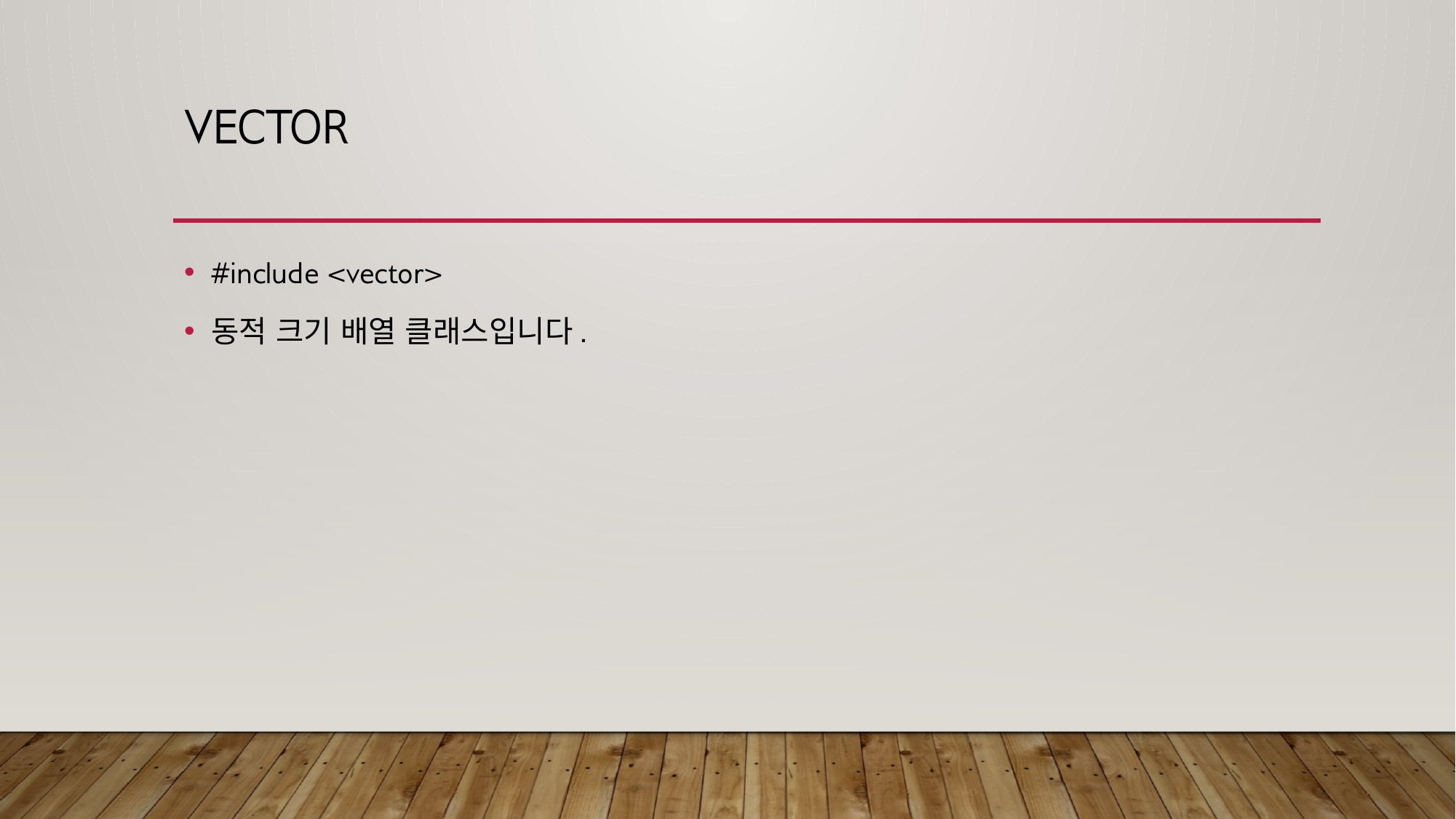

# vector
#include <vector>
동적 크기 배열 클래스입니다.